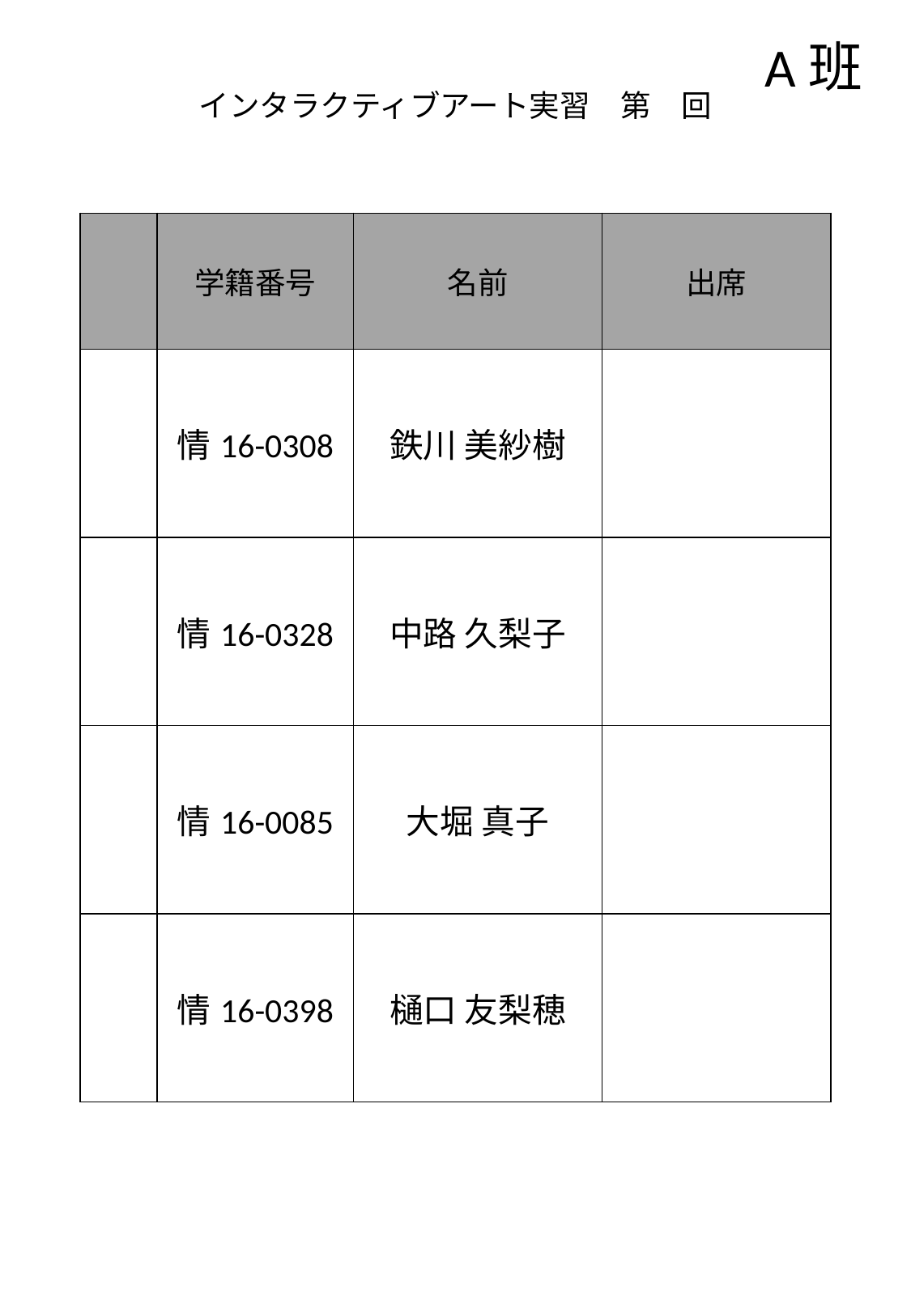

A班
インタラクティブアート実習　第　回
|  | 学籍番号 | 名前 | 出席 |
| --- | --- | --- | --- |
|  | 情16-0308 | 鉄川 美紗樹 |  |
|  | 情16-0328 | 中路 久梨子 |  |
|  | 情16-0085 | 大堀 真子 |  |
|  | 情16-0398 | 樋口 友梨穂 |  |